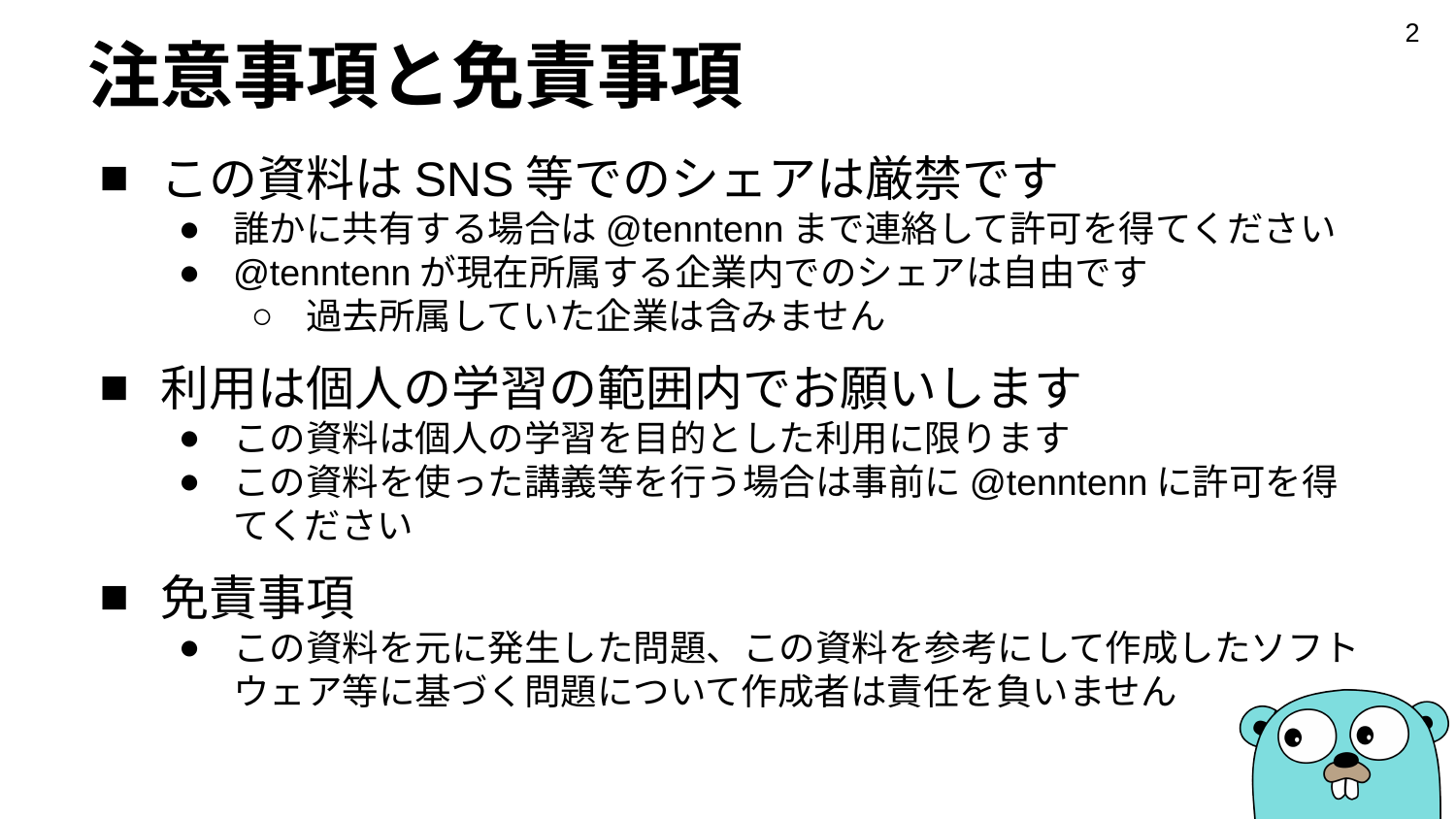

2
# 注意事項と免責事項
この資料はSNS等でのシェアは厳禁です
誰かに共有する場合は@tenntennまで連絡して許可を得てください
@tenntennが現在所属する企業内でのシェアは自由です
過去所属していた企業は含みません
利用は個人の学習の範囲内でお願いします
この資料は個人の学習を目的とした利用に限ります
この資料を使った講義等を行う場合は事前に@tenntennに許可を得てください
免責事項
この資料を元に発生した問題、この資料を参考にして作成したソフトウェア等に基づく問題について作成者は責任を負いません